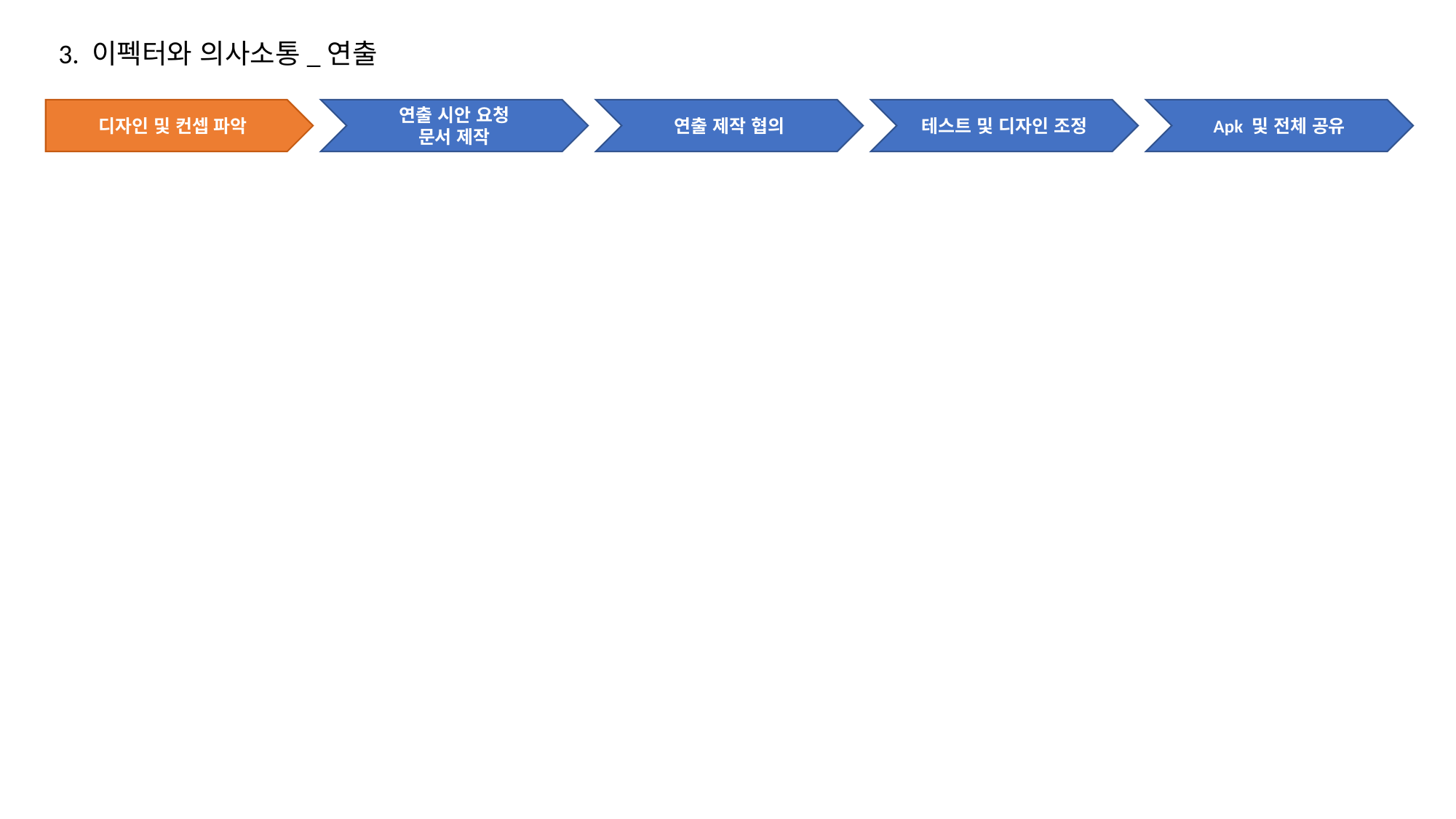

3. 이펙터와 의사소통_연출
Apk 및 전체 공유
디자인 및 컨셉 파악
연출 시안 요청
문서 제작
연출 제작 협의
테스트 및 디자인 조정